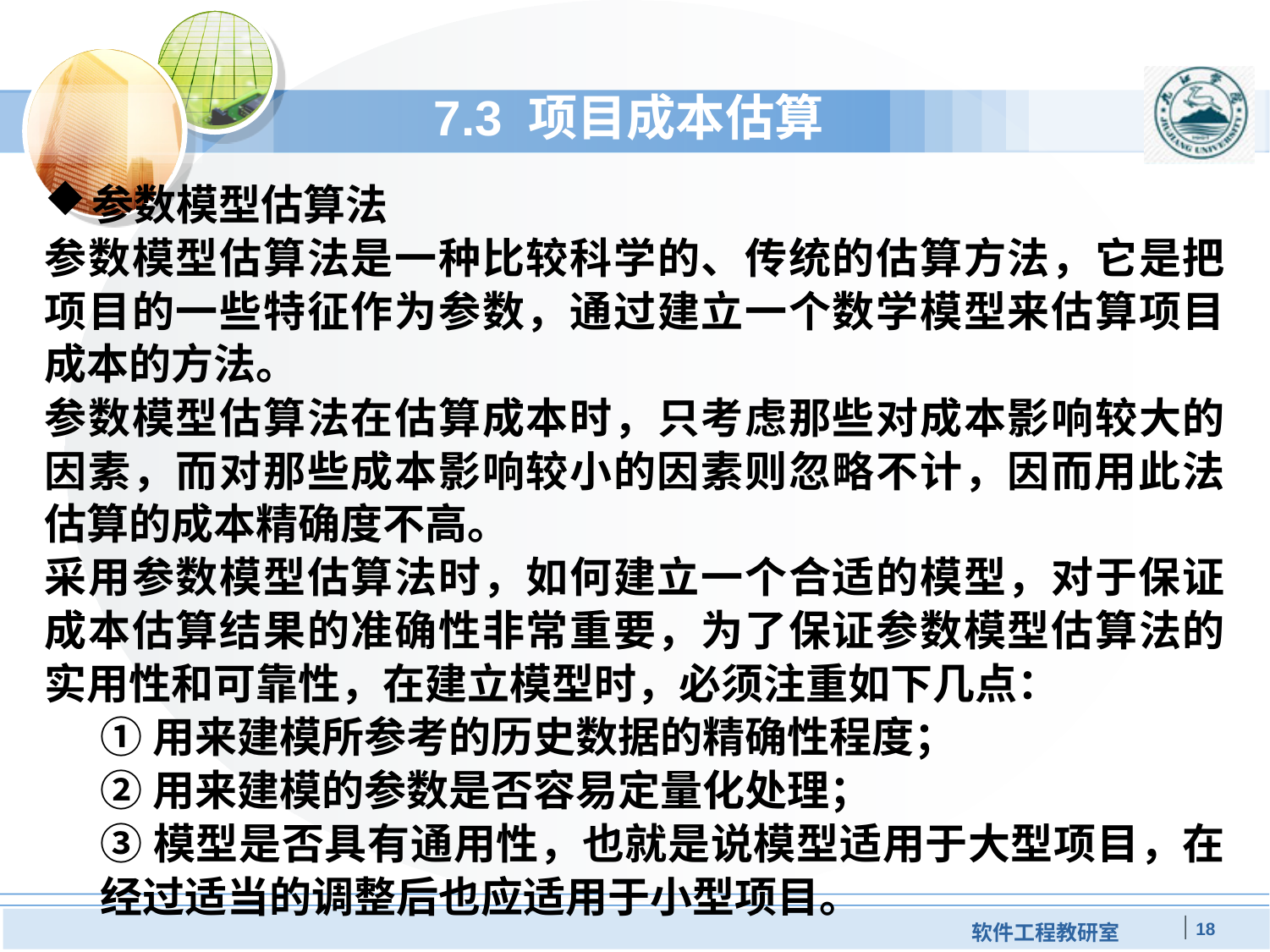

# 7.3 项目成本估算
参数模型估算法
参数模型估算法是一种比较科学的、传统的估算方法，它是把项目的一些特征作为参数，通过建立一个数学模型来估算项目成本的方法。
参数模型估算法在估算成本时，只考虑那些对成本影响较大的因素，而对那些成本影响较小的因素则忽略不计，因而用此法估算的成本精确度不高。
采用参数模型估算法时，如何建立一个合适的模型，对于保证成本估算结果的准确性非常重要，为了保证参数模型估算法的实用性和可靠性，在建立模型时，必须注重如下几点：
①用来建模所参考的历史数据的精确性程度；
②用来建模的参数是否容易定量化处理；
③模型是否具有通用性，也就是说模型适用于大型项目，在经过适当的调整后也应适用于小型项目。